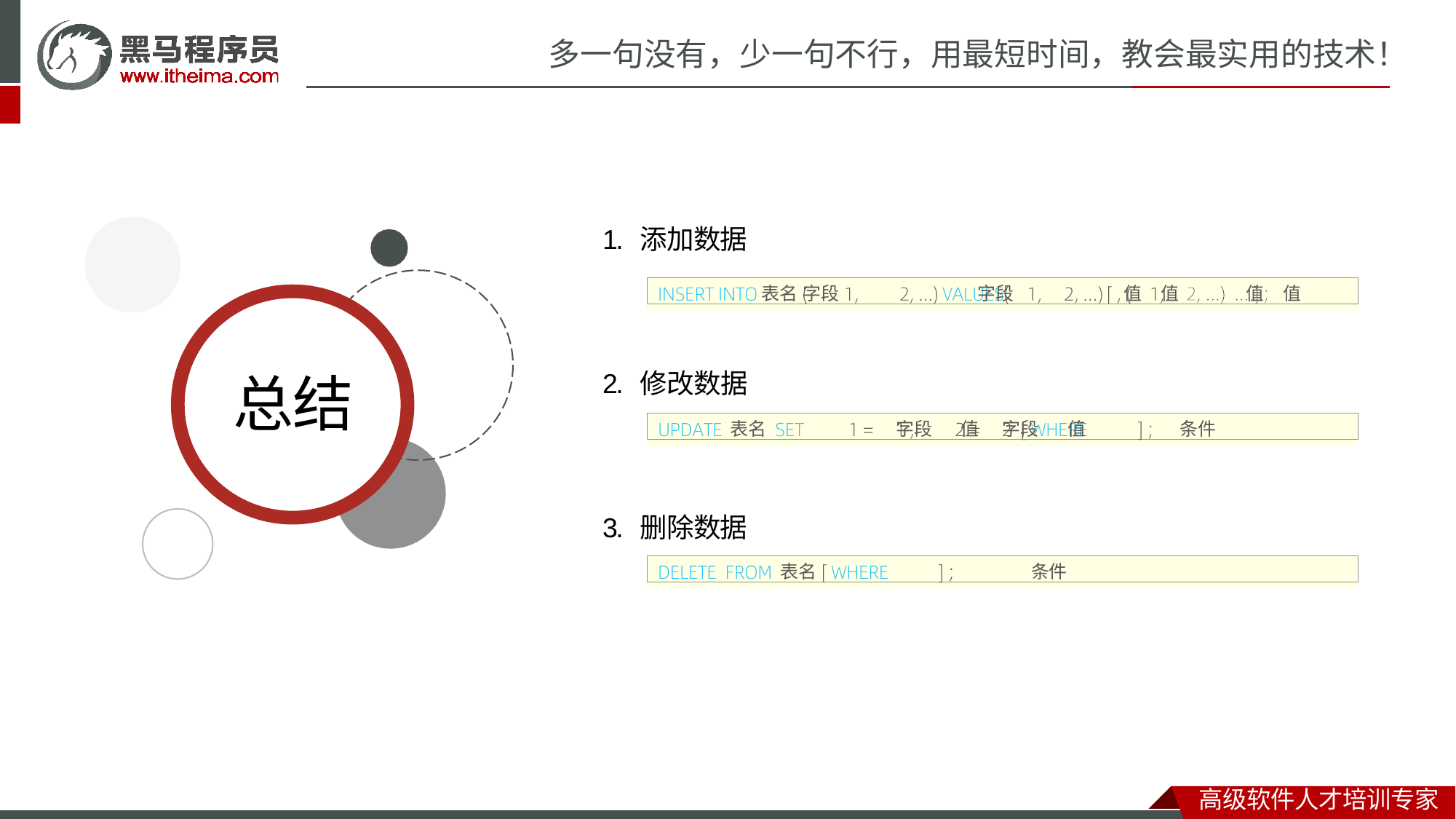

# 多一句没有，少一句不行，用最短时间，教会最实用的技术！

1. 添加数据

表名 字段	字段	值	值	值	值

总结
2. 修改数据

表名	字段	值	字段	值	条件

3. 删除数据

表名	条件

高级软件人才培训专家